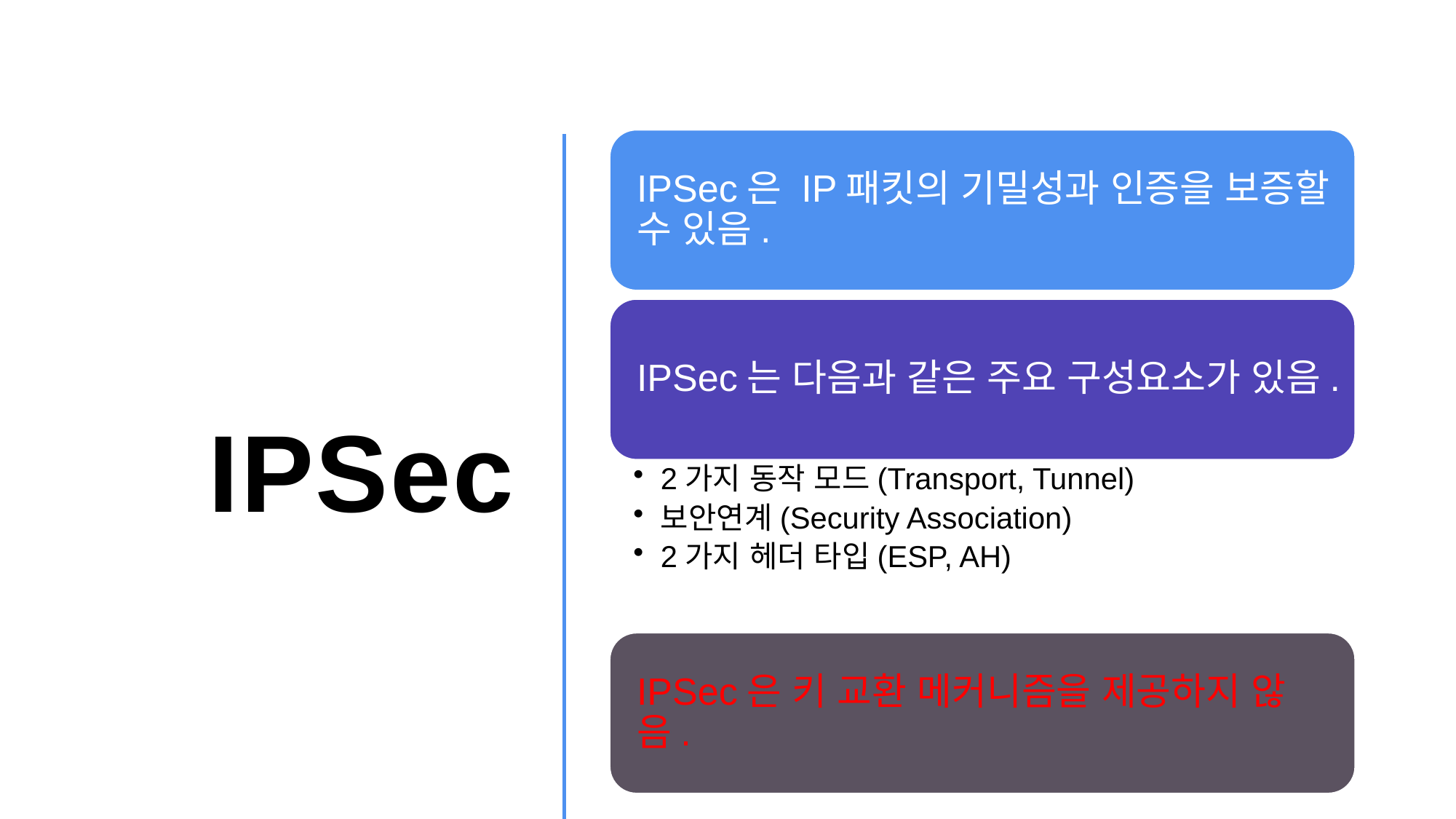

# IPSec
IPSec은 IP패킷의 기밀성과 인증을 보증할 수 있음.
IPSec는 다음과 같은 주요 구성요소가 있음.
2가지 동작 모드(Transport, Tunnel)
보안연계(Security Association)
2가지 헤더 타입(ESP, AH)
IPSec은 키 교환 메커니즘을 제공하지 않음.